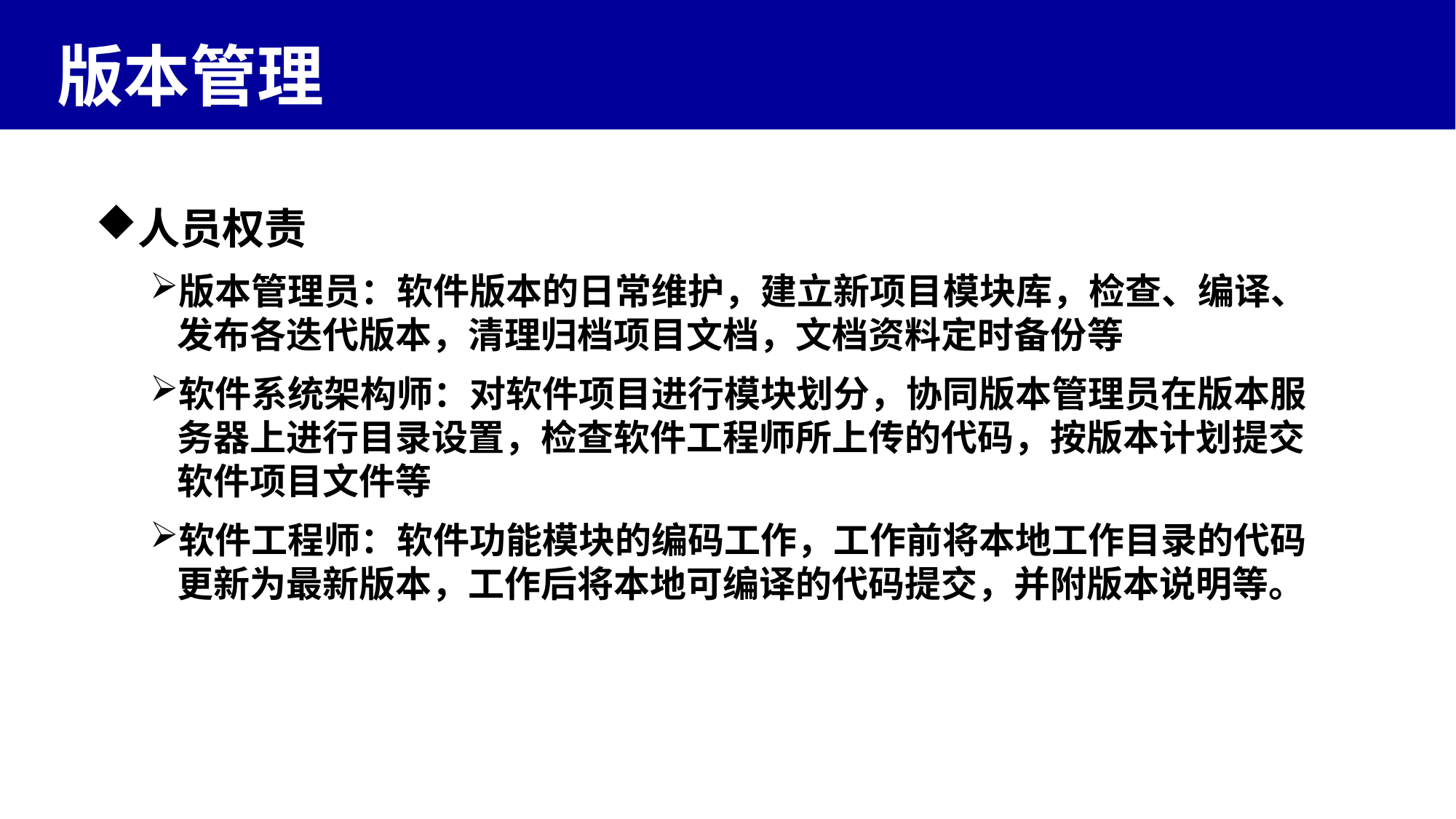

版本管理
人员权责
版本管理员：软件版本的日常维护，建立新项目模块库，检查、编译、发布各迭代版本，清理归档项目文档，文档资料定时备份等
软件系统架构师：对软件项目进行模块划分，协同版本管理员在版本服务器上进行目录设置，检查软件工程师所上传的代码，按版本计划提交软件项目文件等
软件工程师：软件功能模块的编码工作，工作前将本地工作目录的代码更新为最新版本，工作后将本地可编译的代码提交，并附版本说明等。